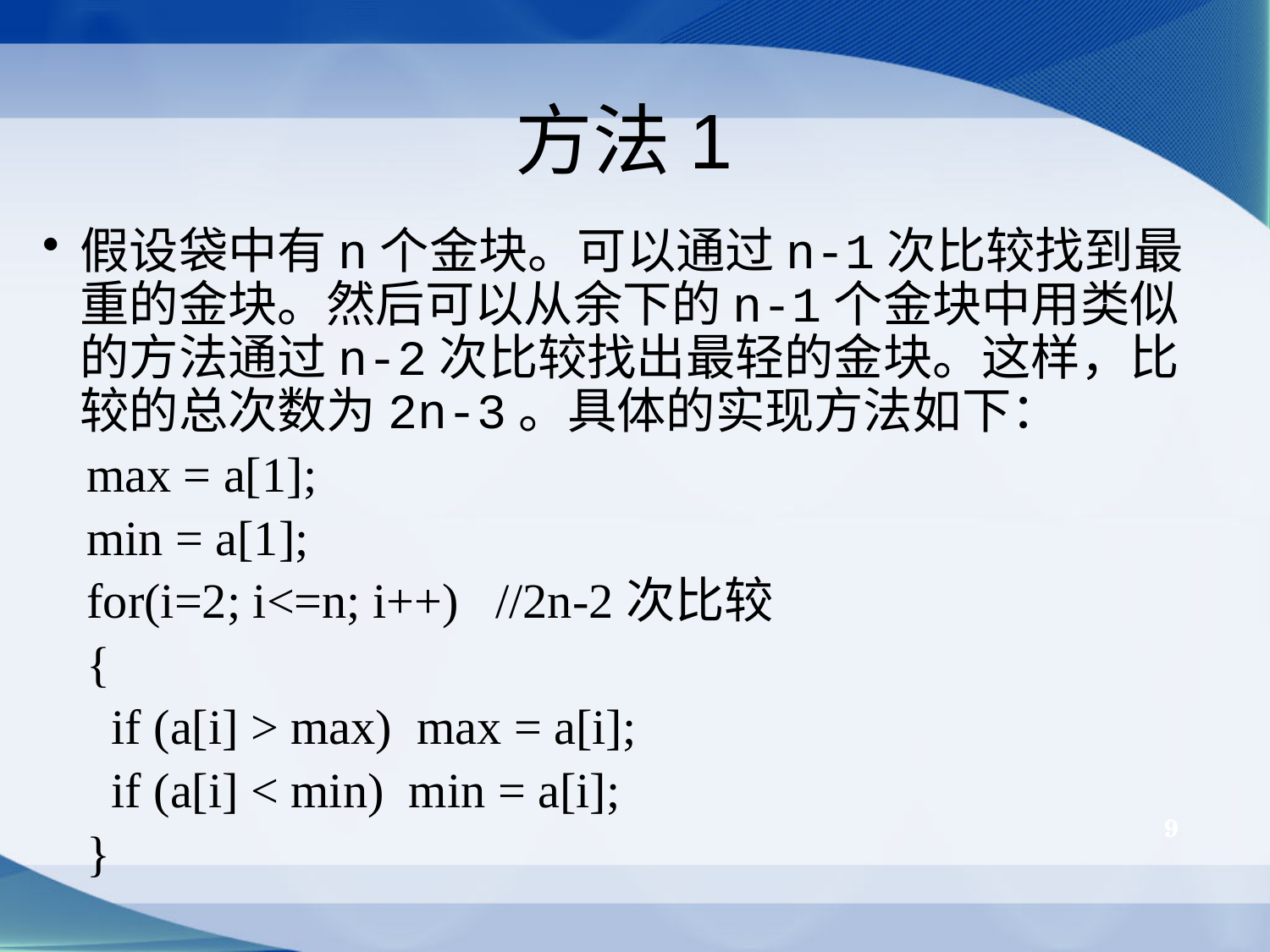

# 方法1
假设袋中有n个金块。可以通过n-1次比较找到最重的金块。然后可以从余下的n-1个金块中用类似的方法通过n-2次比较找出最轻的金块。这样，比较的总次数为2n-3。具体的实现方法如下：
max = a[1];
min = a[1];
for(i=2; i<=n; i++)   //2n-2次比较
{
  if (a[i] > max)  max = a[i];
  if (a[i] < min)  min = a[i];
}
9